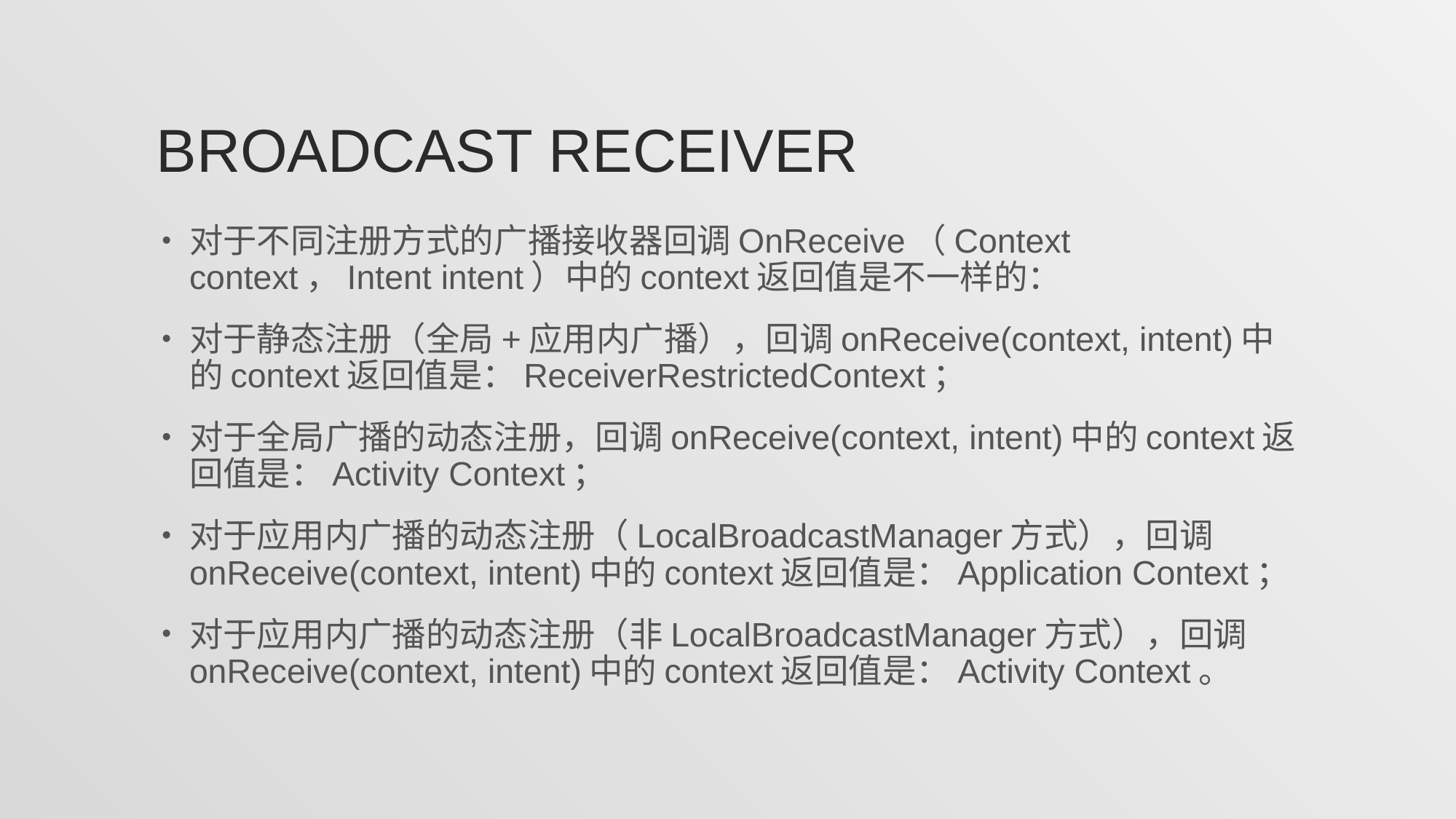

# Broadcast Receiver
对于不同注册方式的广播接收器回调OnReceive（Context context，Intent intent）中的context返回值是不一样的：
对于静态注册（全局+应用内广播），回调onReceive(context, intent)中的context返回值是：ReceiverRestrictedContext；
对于全局广播的动态注册，回调onReceive(context, intent)中的context返回值是：Activity Context；
对于应用内广播的动态注册（LocalBroadcastManager方式），回调onReceive(context, intent)中的context返回值是：Application Context；
对于应用内广播的动态注册（非LocalBroadcastManager方式），回调onReceive(context, intent)中的context返回值是：Activity Context。